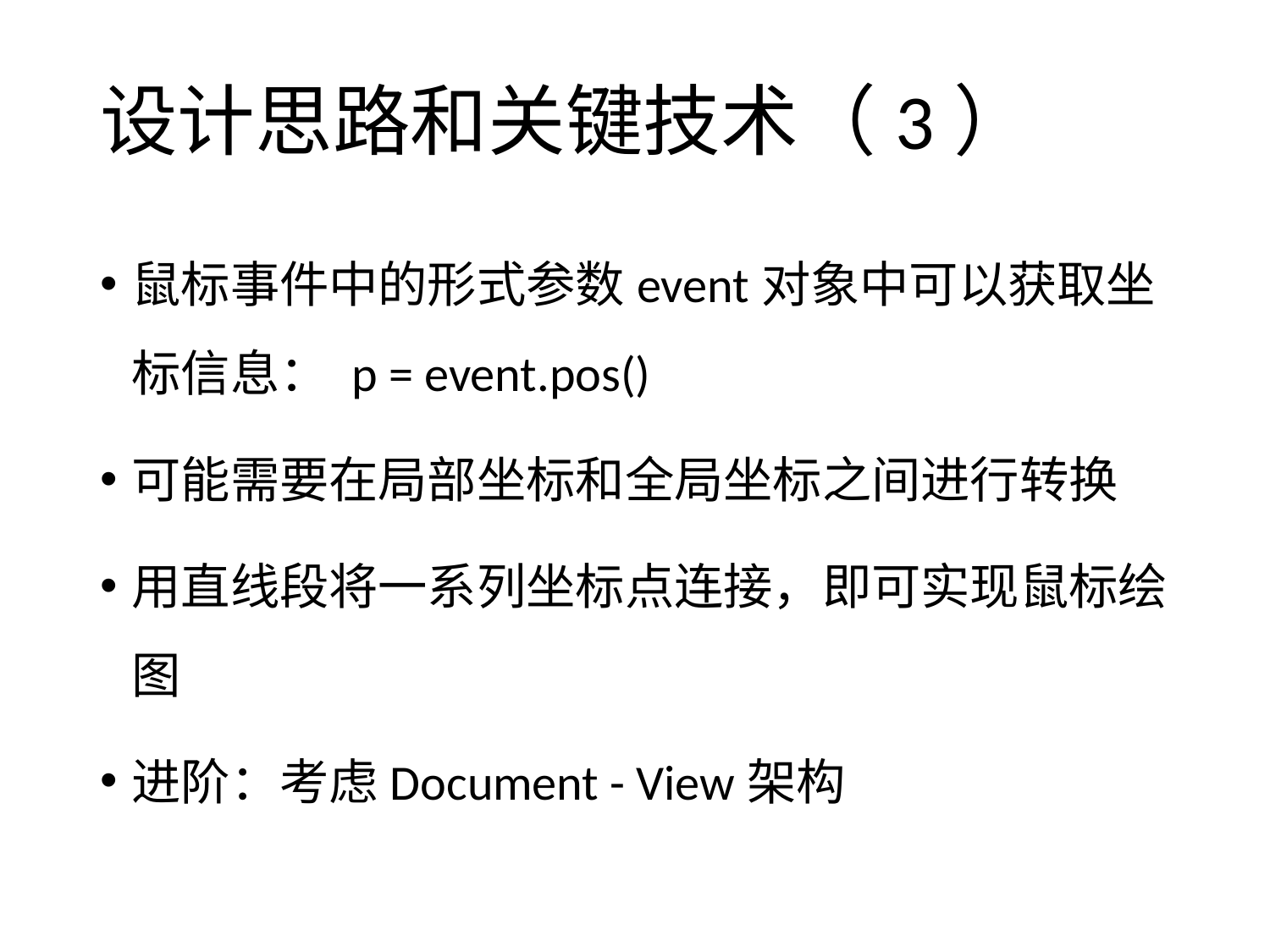

# 设计思路和关键技术（3）
鼠标事件中的形式参数event对象中可以获取坐标信息： p = event.pos()
可能需要在局部坐标和全局坐标之间进行转换
用直线段将一系列坐标点连接，即可实现鼠标绘图
进阶：考虑Document - View架构